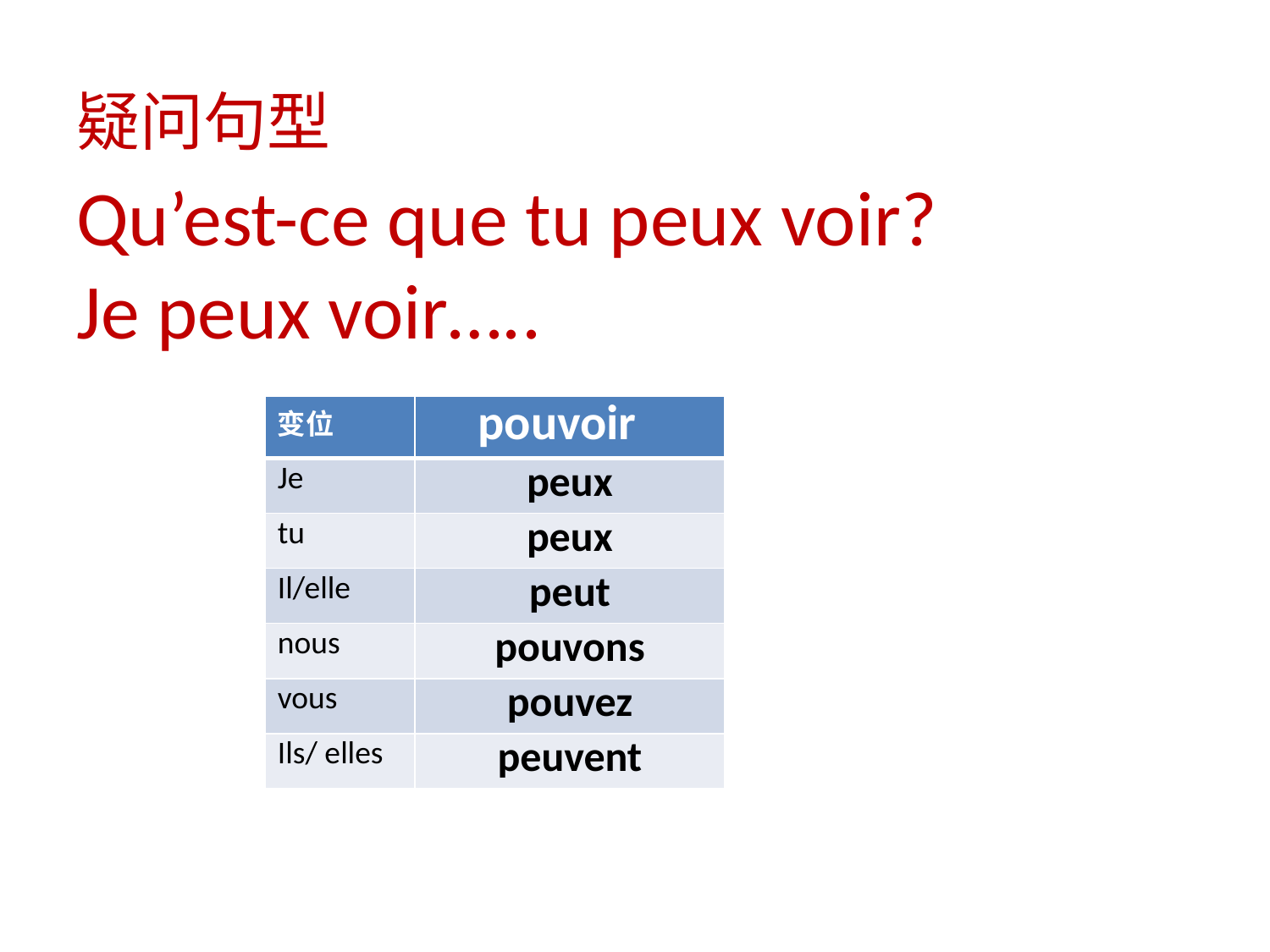

疑问句型
# Qu’est-ce que tu peux voir? Je peux voir…..
| 变位 | pouvoir |
| --- | --- |
| Je | peux |
| tu | peux |
| Il/elle | peut |
| nous | pouvons |
| vous | pouvez |
| Ils/ elles | peuvent |